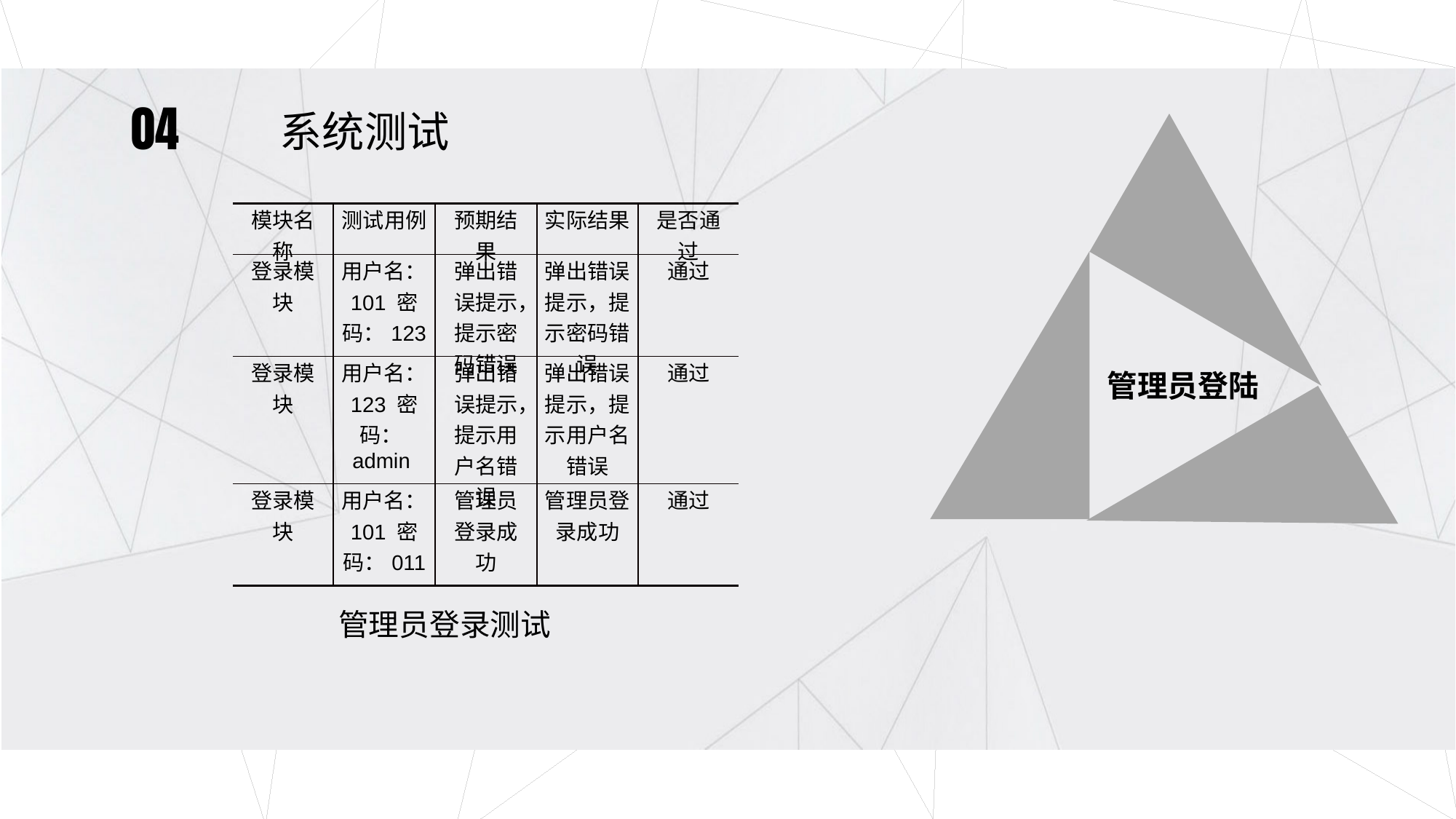

04
系统测试

| 模块名称 | 测试用例 | 预期结果 | 实际结果 | 是否通过 |
| --- | --- | --- | --- | --- |
| 登录模块 | 用户名：101 密码：123 | 弹出错误提示，提示密码错误 | 弹出错误提示，提示密码错误 | 通过 |
| 登录模块 | 用户名：123 密码：admin | 弹出错误提示，提示用户名错误 | 弹出错误提示，提示用户名错误 | 通过 |
| 登录模块 | 用户名：101 密码：011 | 管理员登录成功 | 管理员登录成功 | 通过 |

管理员登陆

管理员登录测试